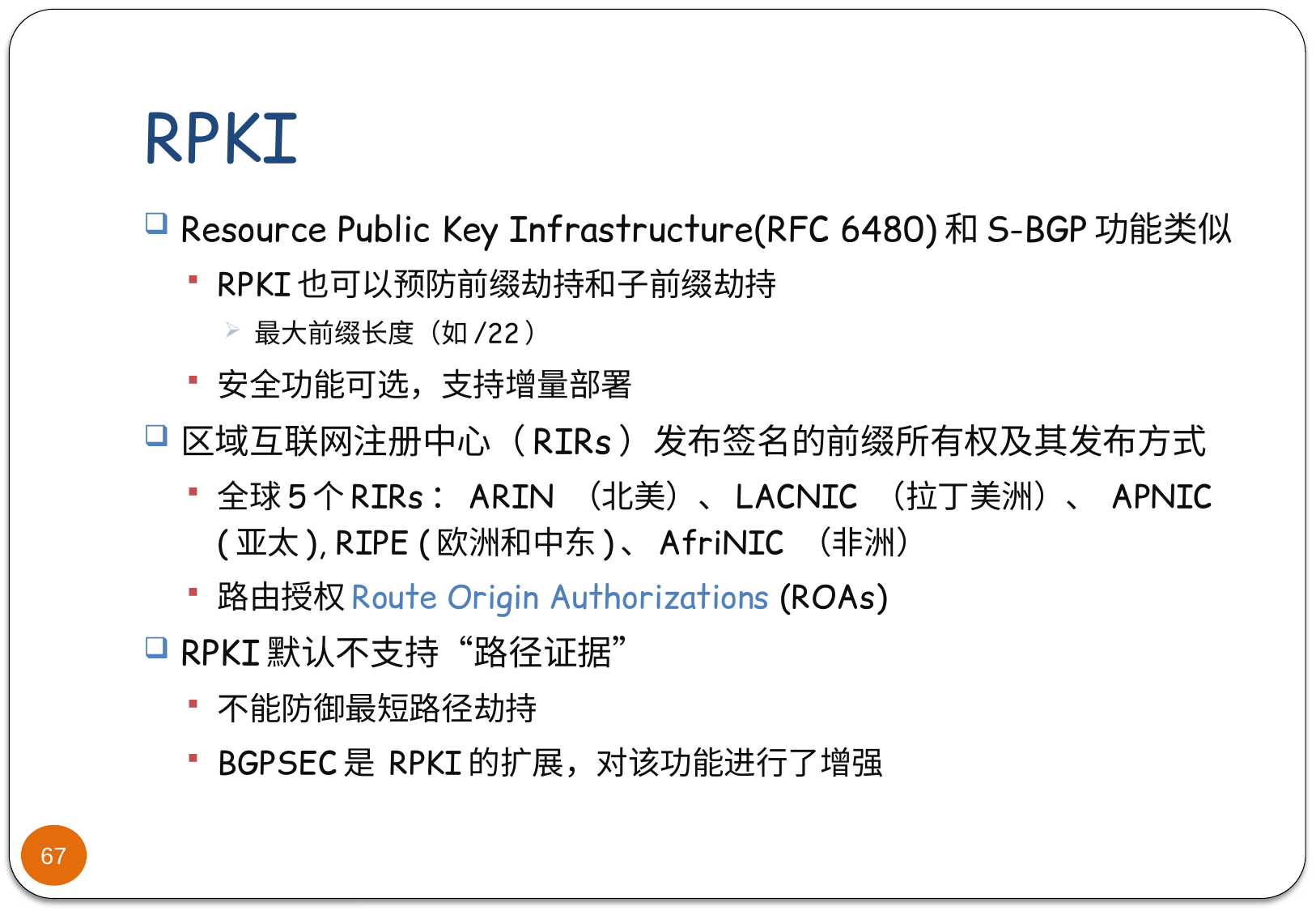

# RPKI
Resource Public Key Infrastructure(RFC 6480)和S-BGP功能类似
RPKI也可以预防前缀劫持和子前缀劫持
最大前缀长度（如/22）
安全功能可选，支持增量部署
区域互联网注册中心（RIRs）发布签名的前缀所有权及其发布方式
全球5个RIRs：ARIN （北美）、LACNIC （拉丁美洲）、 APNIC (亚太), RIPE (欧洲和中东)、AfriNIC （非洲）
路由授权Route Origin Authorizations (ROAs)
RPKI默认不支持“路径证据”
不能防御最短路径劫持
BGPSEC是 RPKI的扩展，对该功能进行了增强
67